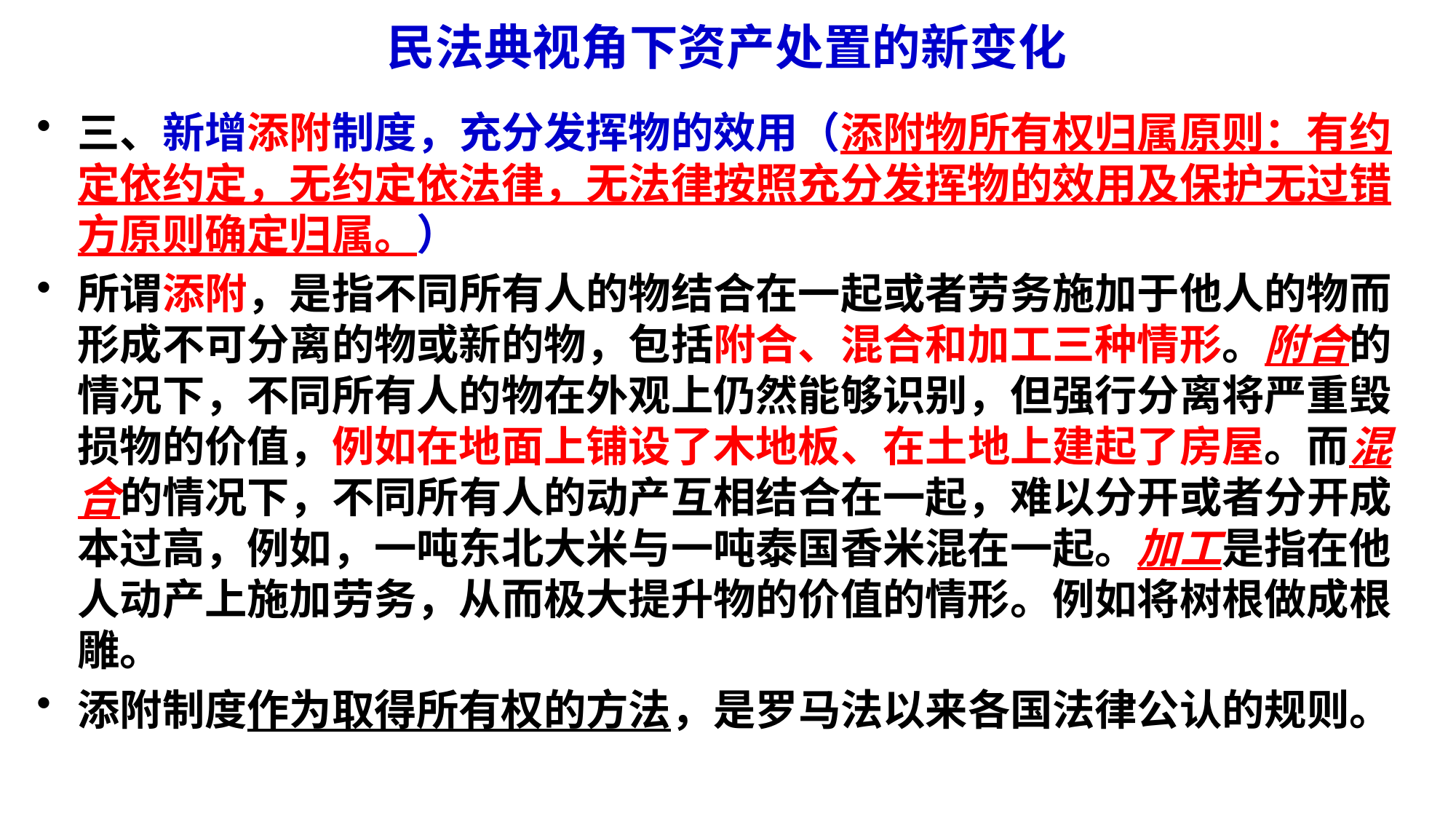

# 民法典视角下资产处置的新变化
三、新增添附制度，充分发挥物的效用（添附物所有权归属原则：有约定依约定，无约定依法律，无法律按照充分发挥物的效用及保护无过错方原则确定归属。）
所谓添附，是指不同所有人的物结合在一起或者劳务施加于他人的物而形成不可分离的物或新的物，包括附合、混合和加工三种情形。附合的情况下，不同所有人的物在外观上仍然能够识别，但强行分离将严重毁损物的价值，例如在地面上铺设了木地板、在土地上建起了房屋。而混合的情况下，不同所有人的动产互相结合在一起，难以分开或者分开成本过高，例如，一吨东北大米与一吨泰国香米混在一起。加工是指在他人动产上施加劳务，从而极大提升物的价值的情形。例如将树根做成根雕。
添附制度作为取得所有权的方法，是罗马法以来各国法律公认的规则。